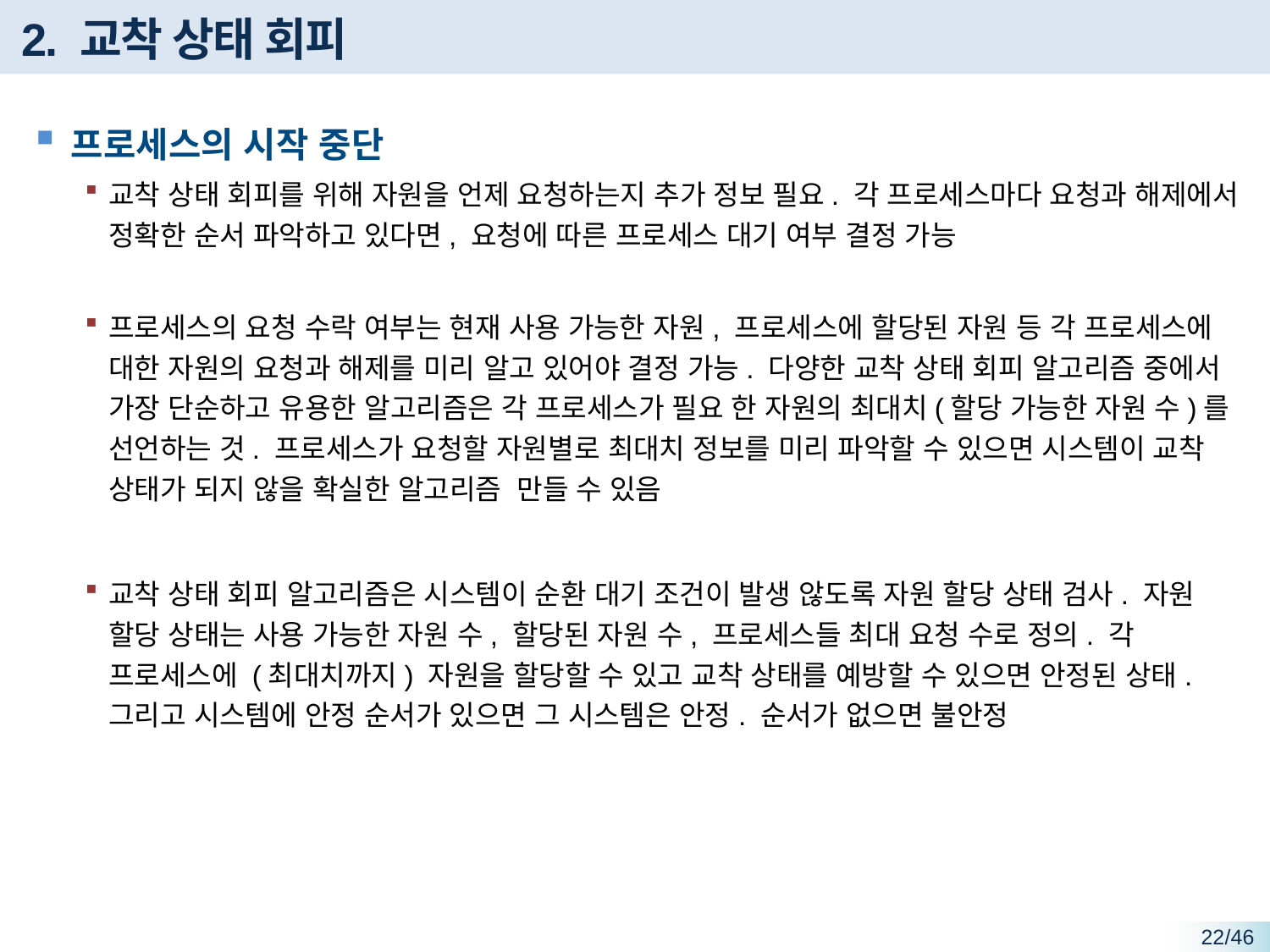

# 2. 교착 상태 회피
프로세스의 시작 중단
교착 상태 회피를 위해 자원을 언제 요청하는지 추가 정보 필요. 각 프로세스마다 요청과 해제에서 정확한 순서 파악하고 있다면, 요청에 따른 프로세스 대기 여부 결정 가능

프로세스의 요청 수락 여부는 현재 사용 가능한 자원, 프로세스에 할당된 자원 등 각 프로세스에 대한 자원의 요청과 해제를 미리 알고 있어야 결정 가능. 다양한 교착 상태 회피 알고리즘 중에서 가장 단순하고 유용한 알고리즘은 각 프로세스가 필요 한 자원의 최대치(할당 가능한 자원 수)를 선언하는 것. 프로세스가 요청할 자원별로 최대치 정보를 미리 파악할 수 있으면 시스템이 교착 상태가 되지 않을 확실한 알고리즘  만들 수 있음

교착 상태 회피 알고리즘은 시스템이 순환 대기 조건이 발생 않도록 자원 할당 상태 검사. 자원 할당 상태는 사용 가능한 자원 수, 할당된 자원 수, 프로세스들 최대 요청 수로 정의. 각 프로세스에 (최대치까지) 자원을 할당할 수 있고 교착 상태를 예방할 수 있으면 안정된 상태. 그리고 시스템에 안정 순서가 있으면 그 시스템은 안정. 순서가 없으면 불안정